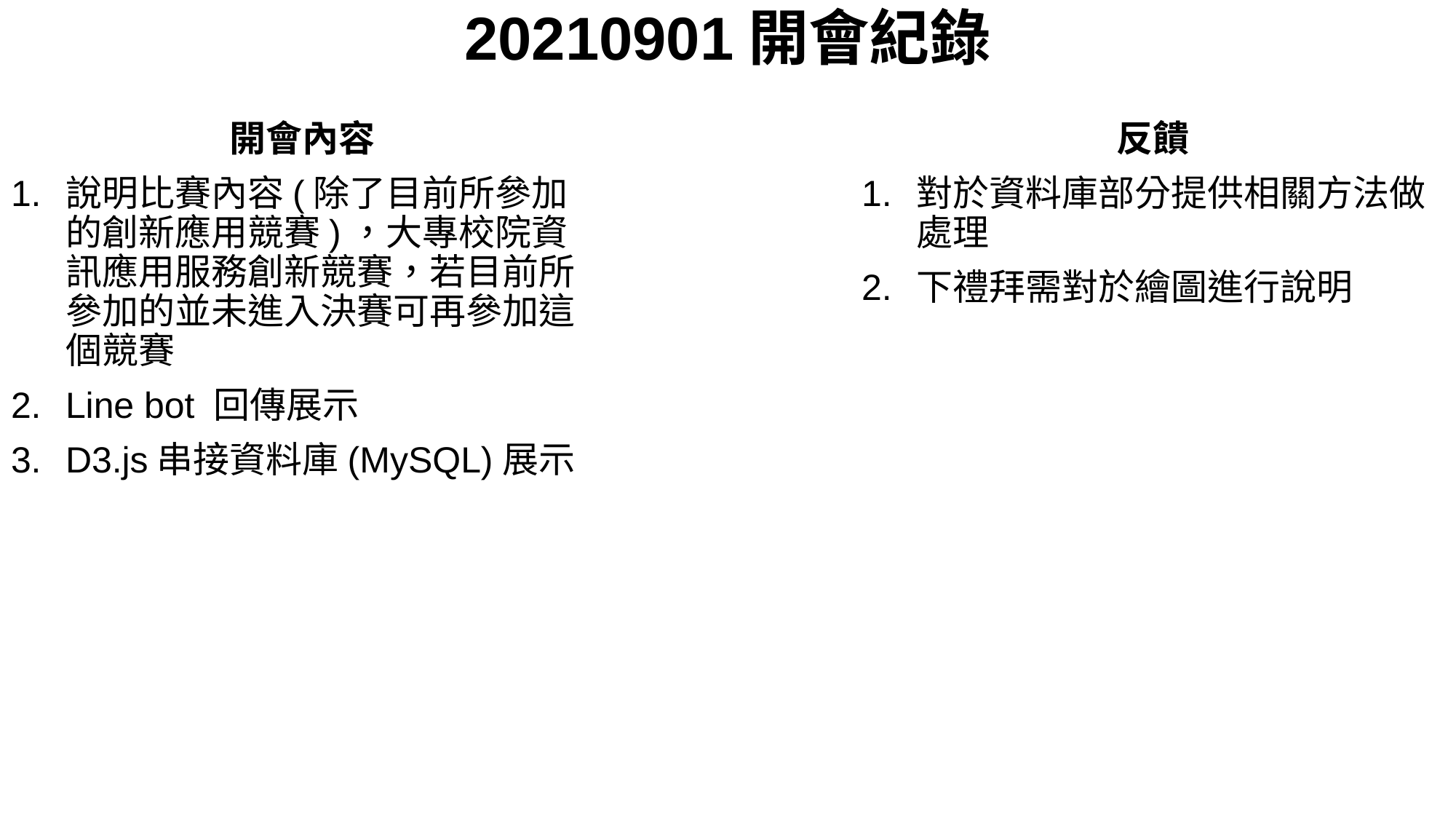

# 20210901開會紀錄
開會內容
說明比賽內容(除了目前所參加的創新應用競賽)，大專校院資訊應用服務創新競賽，若目前所參加的並未進入決賽可再參加這個競賽
Line bot 回傳展示
D3.js串接資料庫(MySQL)展示
反饋
對於資料庫部分提供相關方法做處理
下禮拜需對於繪圖進行說明